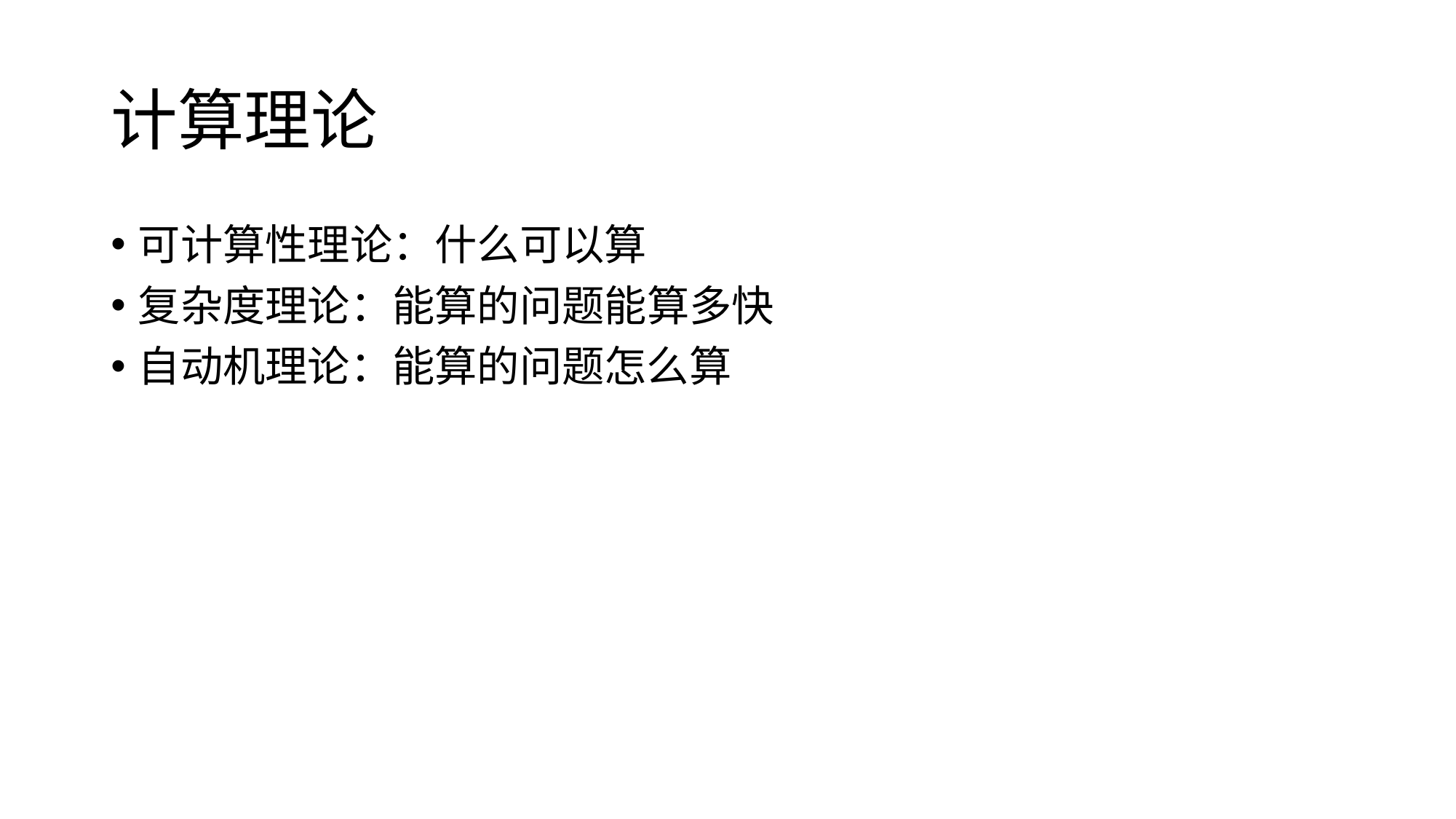

# 计算理论
可计算性理论：什么可以算
复杂度理论：能算的问题能算多快
自动机理论：能算的问题怎么算